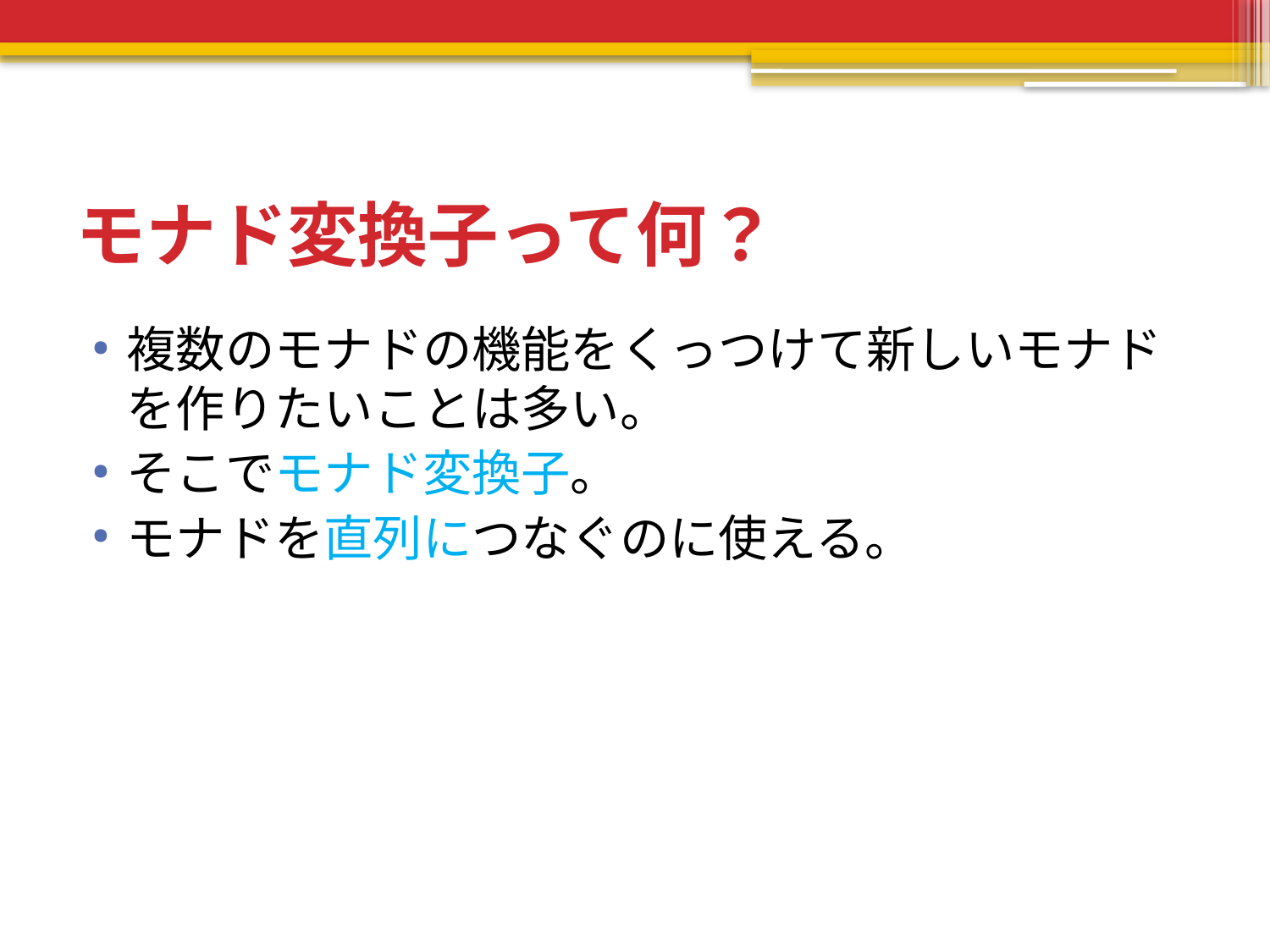

# モナド変換子って何？
複数のモナドの機能をくっつけて新しいモナドを作りたいことは多い。
そこでモナド変換子。
モナドを直列につなぐのに使える。